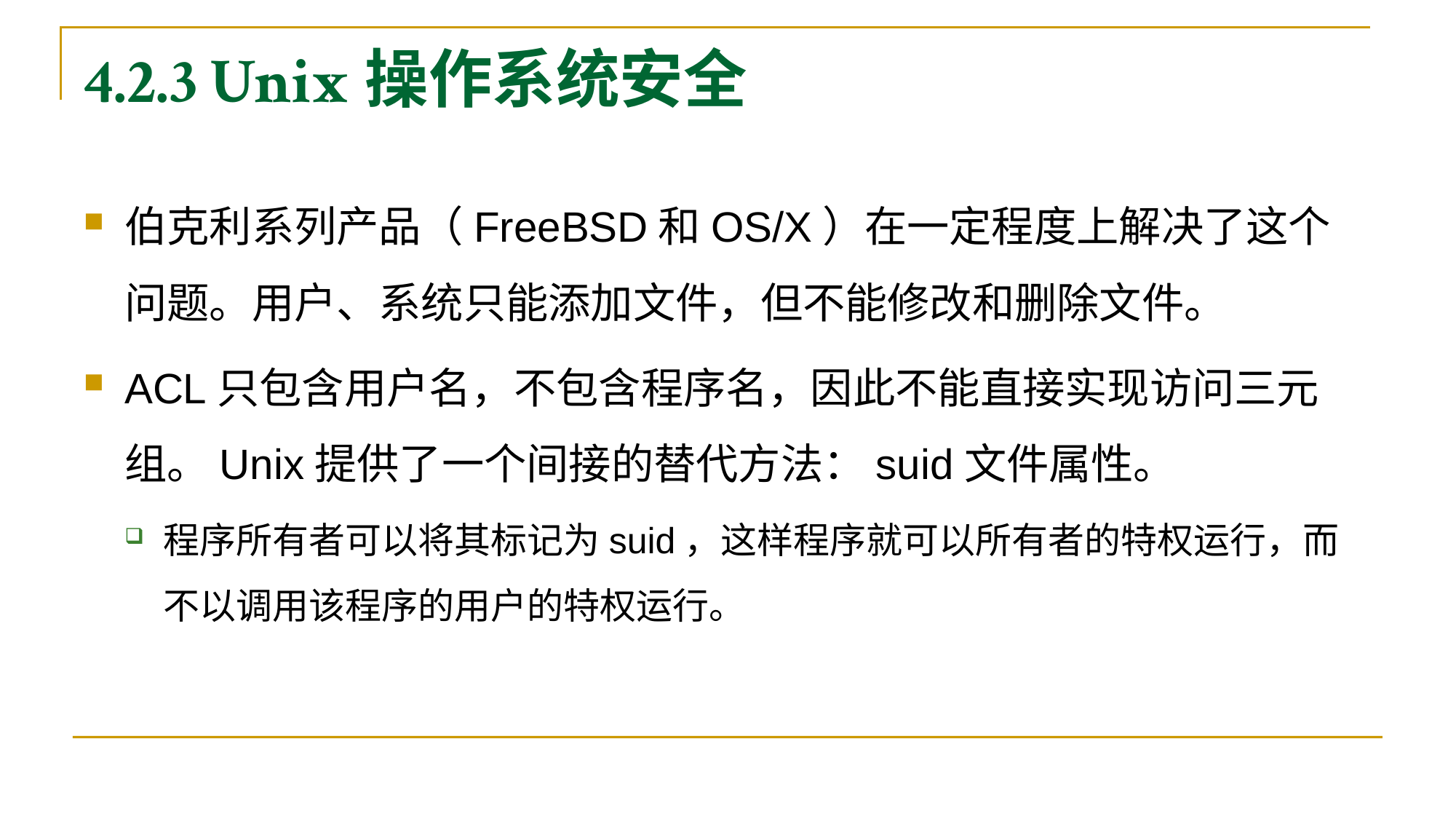

# 4.2.3 Unix操作系统安全
伯克利系列产品（FreeBSD和OS/X）在一定程度上解决了这个问题。用户、系统只能添加文件，但不能修改和删除文件。
ACL只包含用户名，不包含程序名，因此不能直接实现访问三元组。Unix提供了一个间接的替代方法：suid文件属性。
程序所有者可以将其标记为suid，这样程序就可以所有者的特权运行，而不以调用该程序的用户的特权运行。